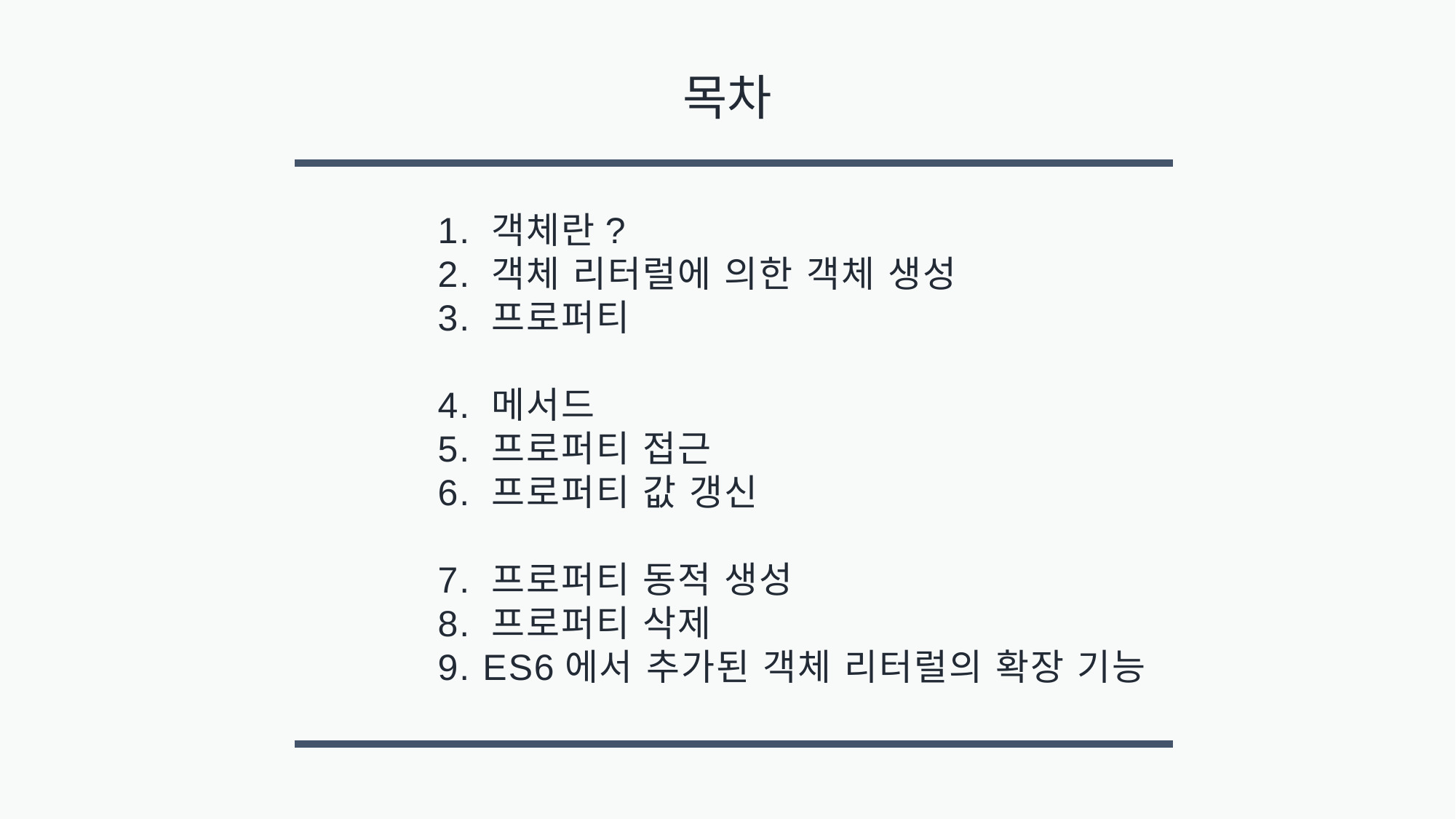

목차
1. 객체란?
2. 객체 리터럴에 의한 객체 생성
3. 프로퍼티

4. 메서드
5. 프로퍼티 접근
6. 프로퍼티 값 갱신

7. 프로퍼티 동적 생성
8. 프로퍼티 삭제
9. ES6에서 추가된 객체 리터럴의 확장 기능